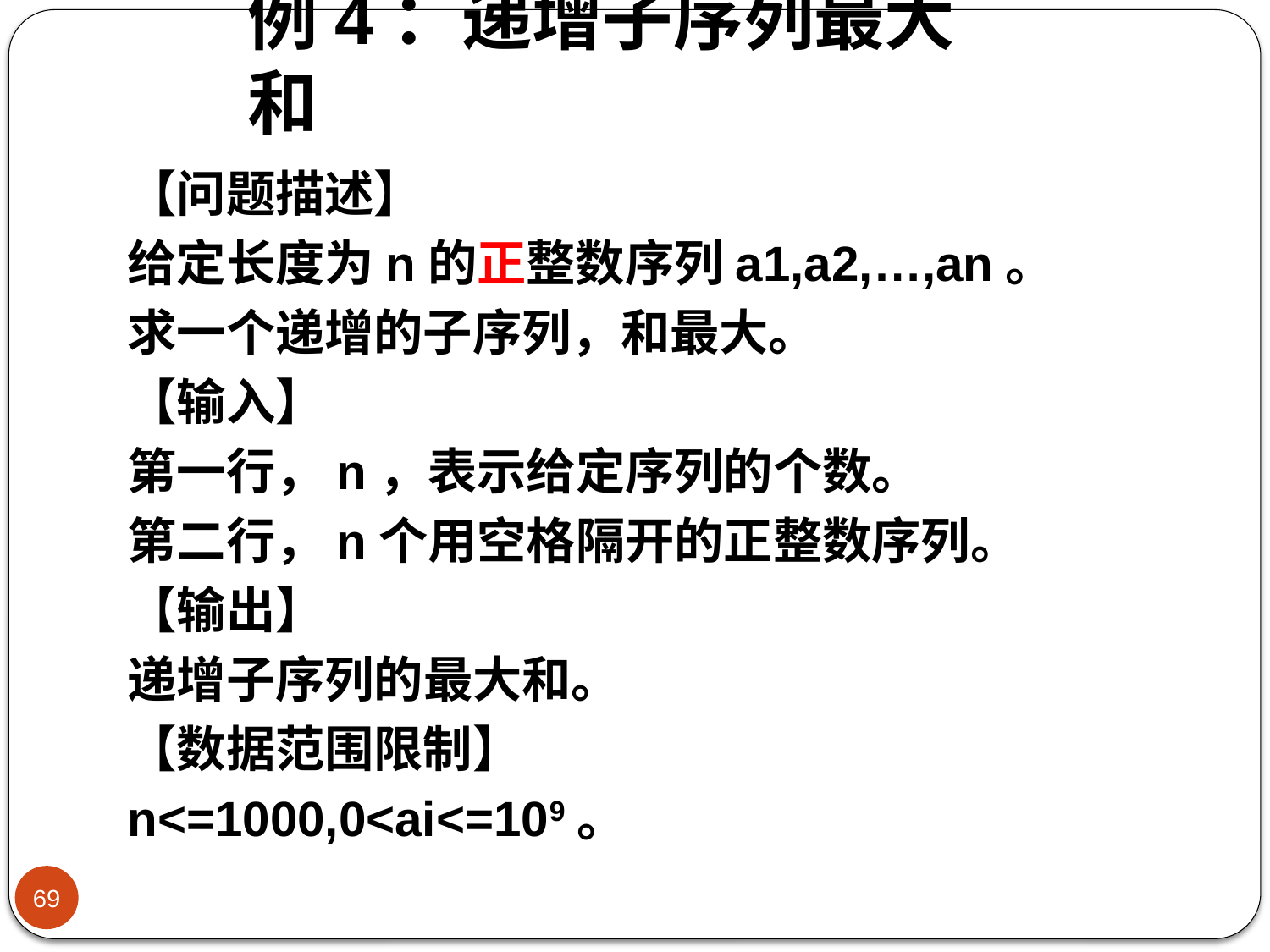

# 例4：递增子序列最大和
【问题描述】
给定长度为n的正整数序列a1,a2,…,an。
求一个递增的子序列，和最大。
【输入】
第一行，n，表示给定序列的个数。
第二行，n个用空格隔开的正整数序列。
【输出】
递增子序列的最大和。
【数据范围限制】
n<=1000,0<ai<=109。

69